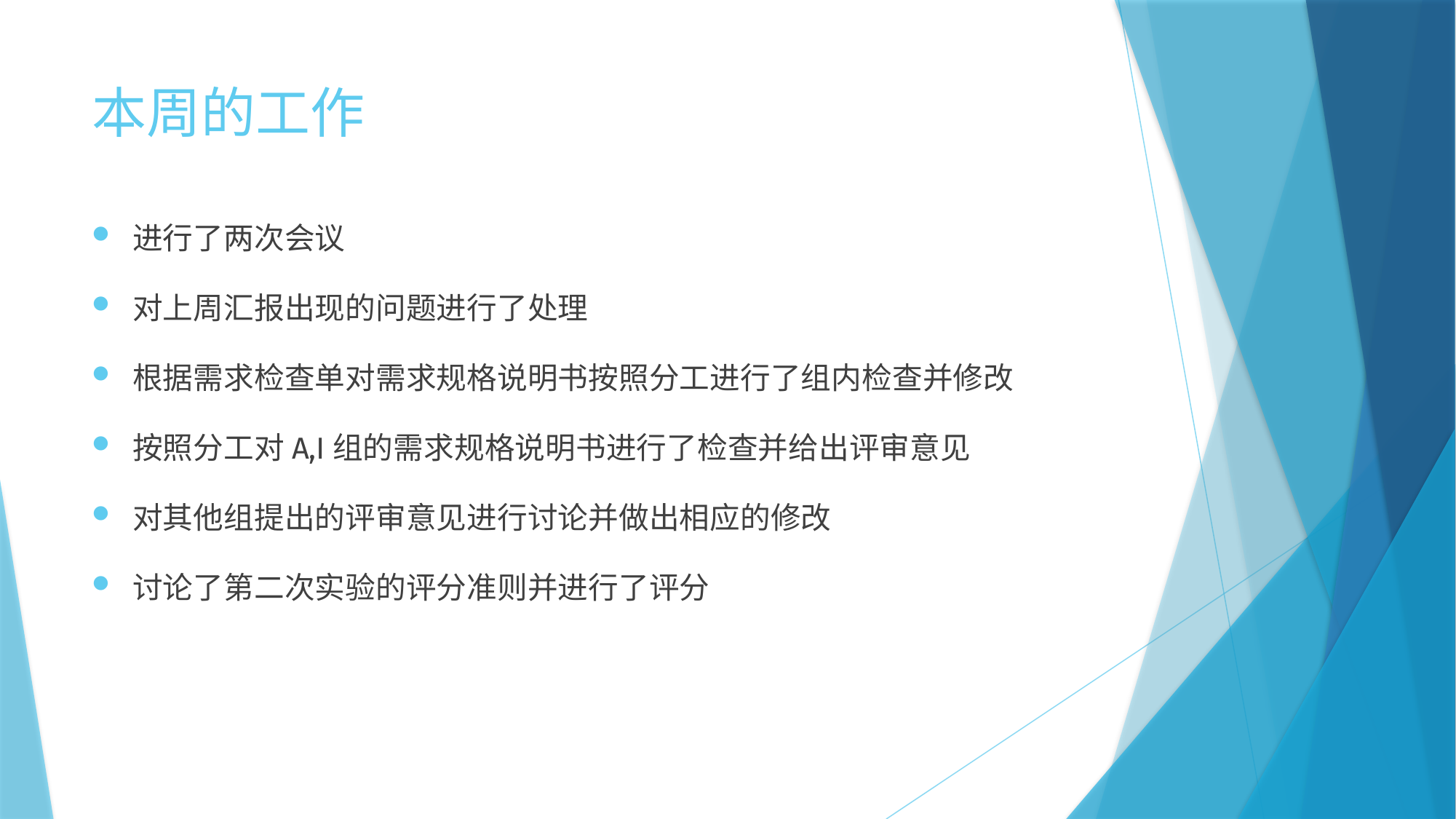

# 本周的工作
进行了两次会议
对上周汇报出现的问题进行了处理
根据需求检查单对需求规格说明书按照分工进行了组内检查并修改
按照分工对A,I组的需求规格说明书进行了检查并给出评审意见
对其他组提出的评审意见进行讨论并做出相应的修改
讨论了第二次实验的评分准则并进行了评分